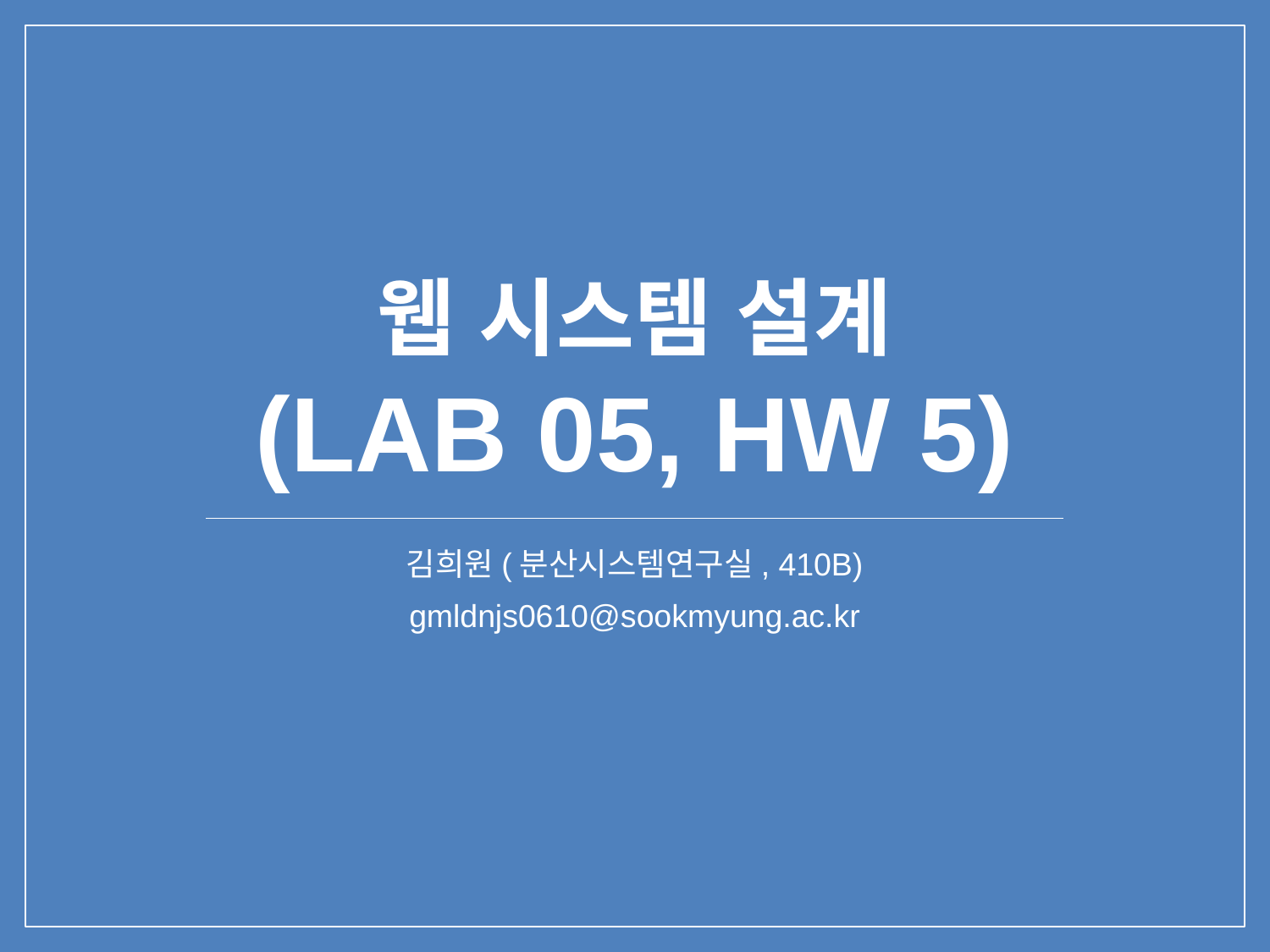

# 웹 시스템 설계 (Lab 05, HW 5)
김희원(분산시스템연구실, 410B)
gmldnjs0610@sookmyung.ac.kr